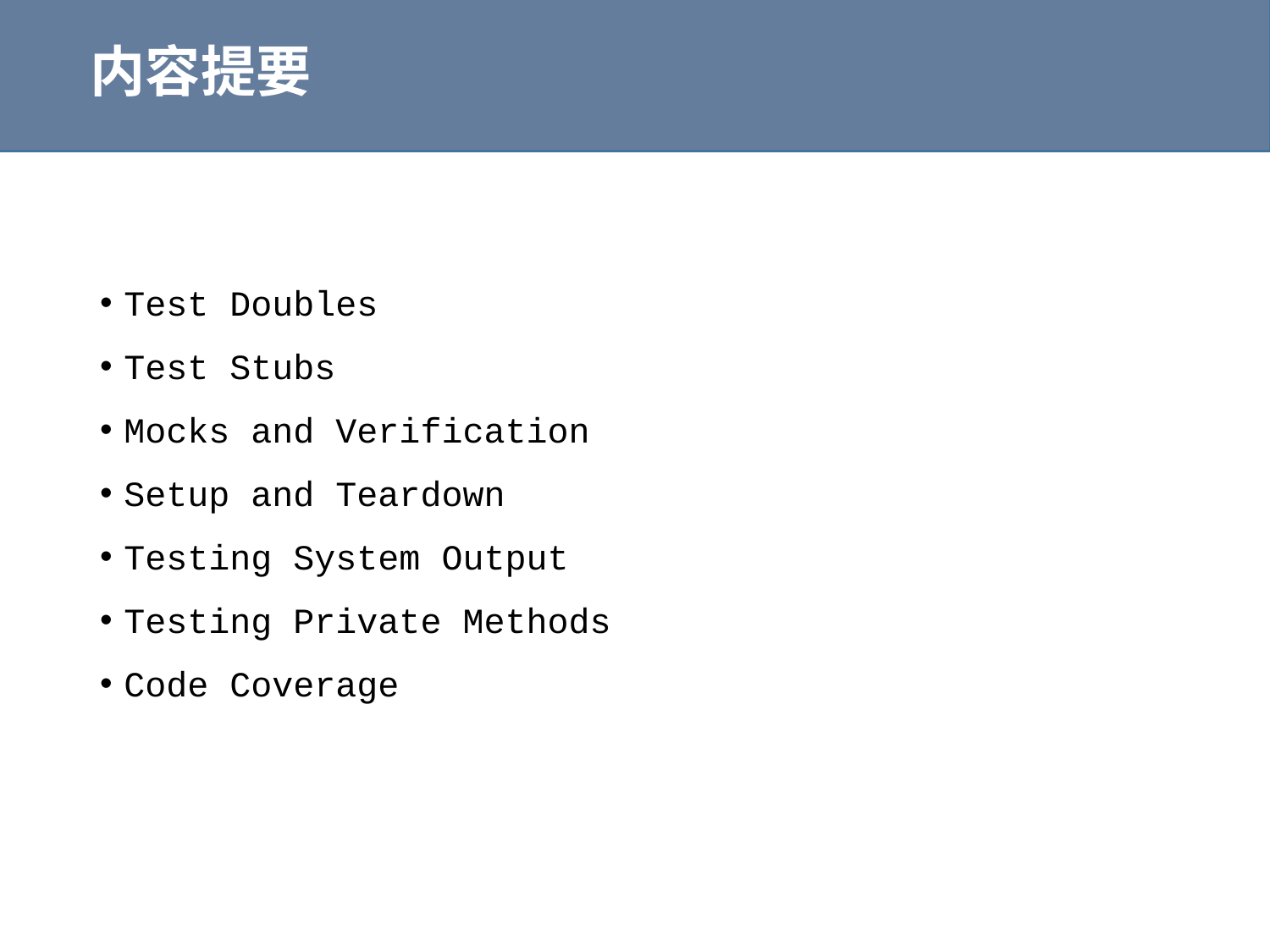

# 内容提要
Test Doubles
Test Stubs
Mocks and Verification
Setup and Teardown
Testing System Output
Testing Private Methods
Code Coverage